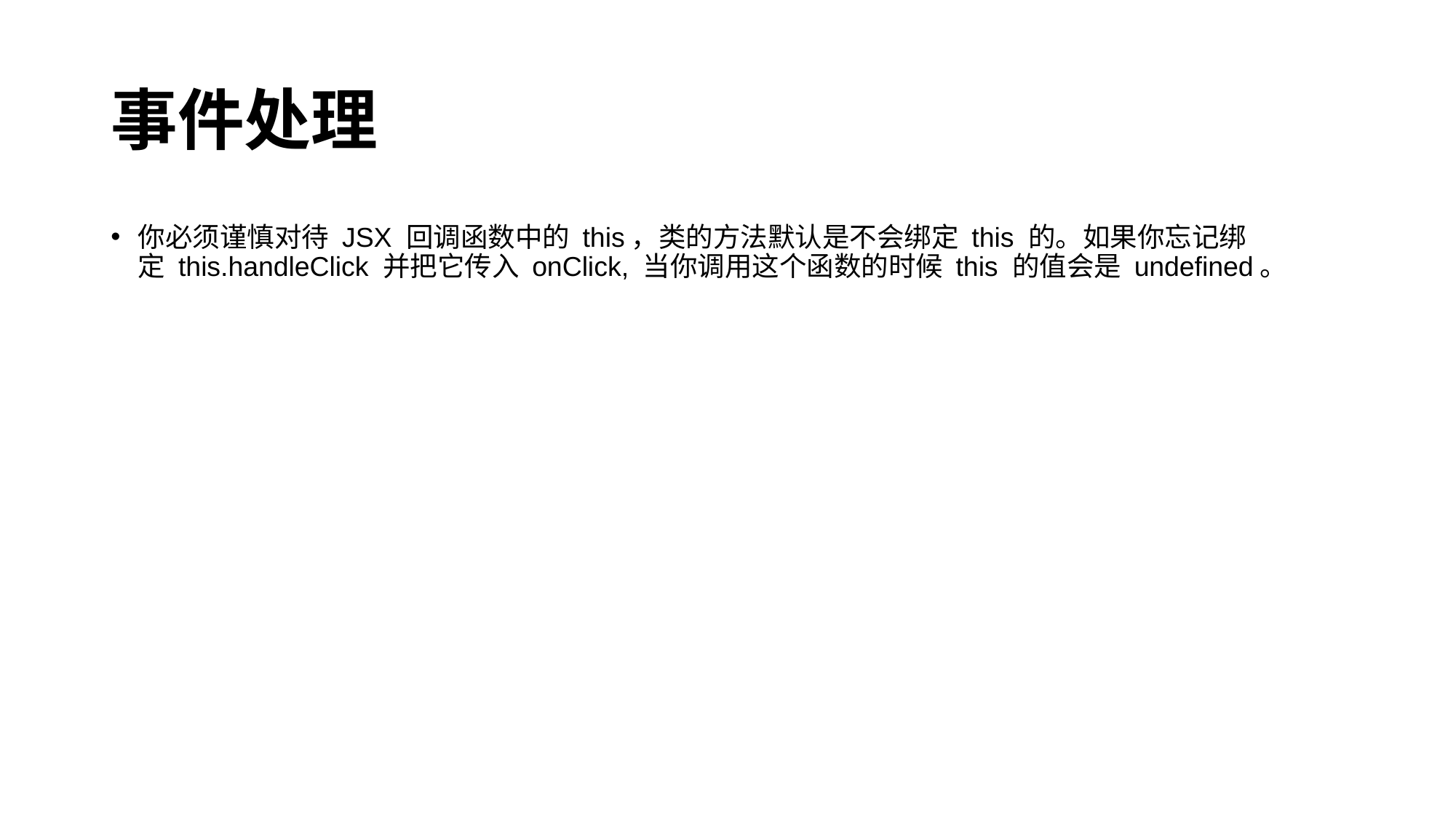

# 事件处理
你必须谨慎对待 JSX 回调函数中的 this，类的方法默认是不会绑定 this 的。如果你忘记绑定 this.handleClick 并把它传入 onClick, 当你调用这个函数的时候 this 的值会是 undefined。